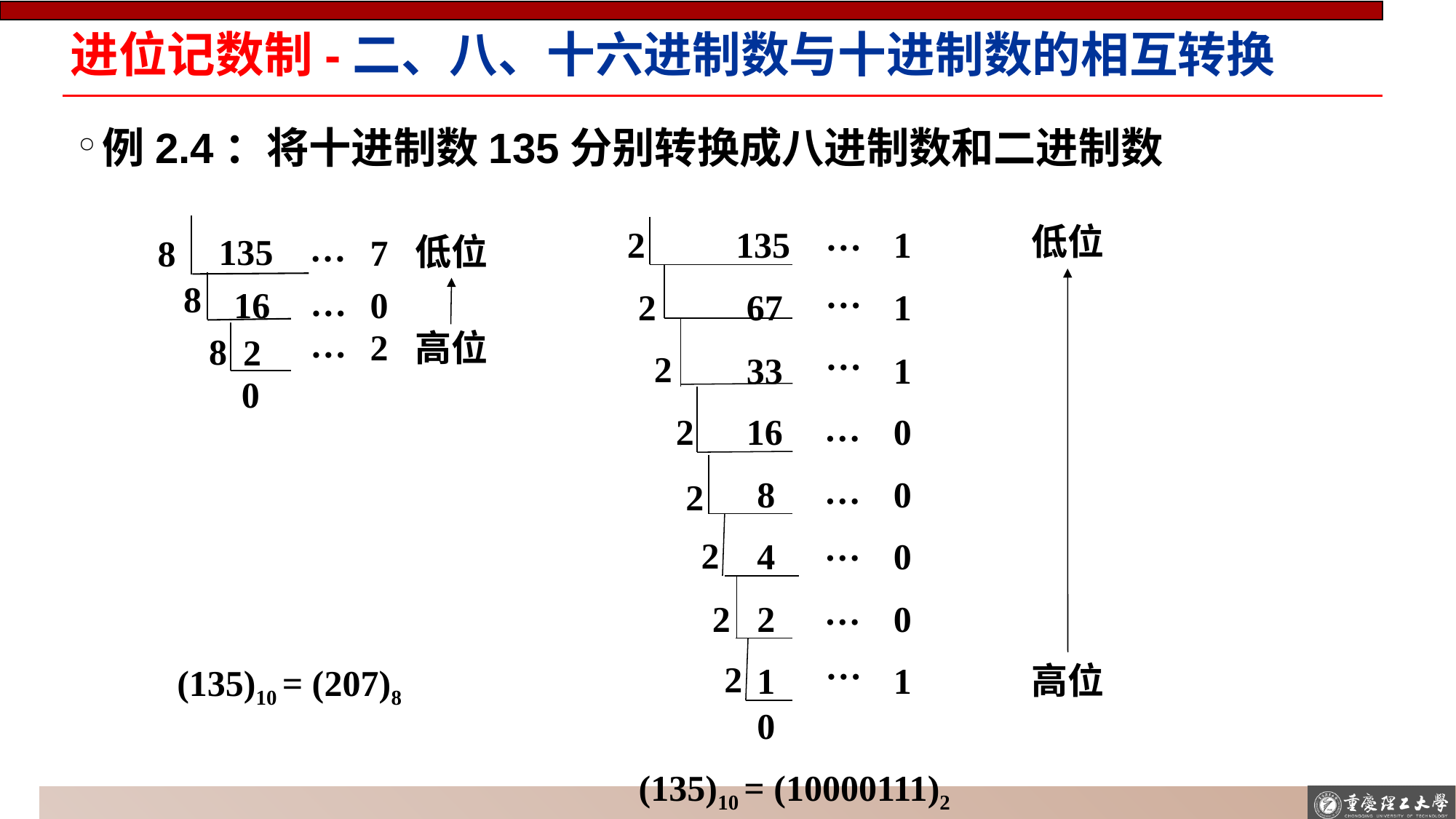

# 进位记数制-二、八、十六进制数与十进制数的相互转换
例2.4：将十进制数135分别转换成八进制数和二进制数
…
1
低位
高位
8
2
135
…
7
135
低位
高位
2
…
1
8
…
0
16
67
…
2
2
8
2
…
1
33
0
2
…
0
16
2
…
0
8
2
…
0
4
2
…
0
2
…
1
2
1
(135)10 = (207)8
0
(135)10 = (10000111)2